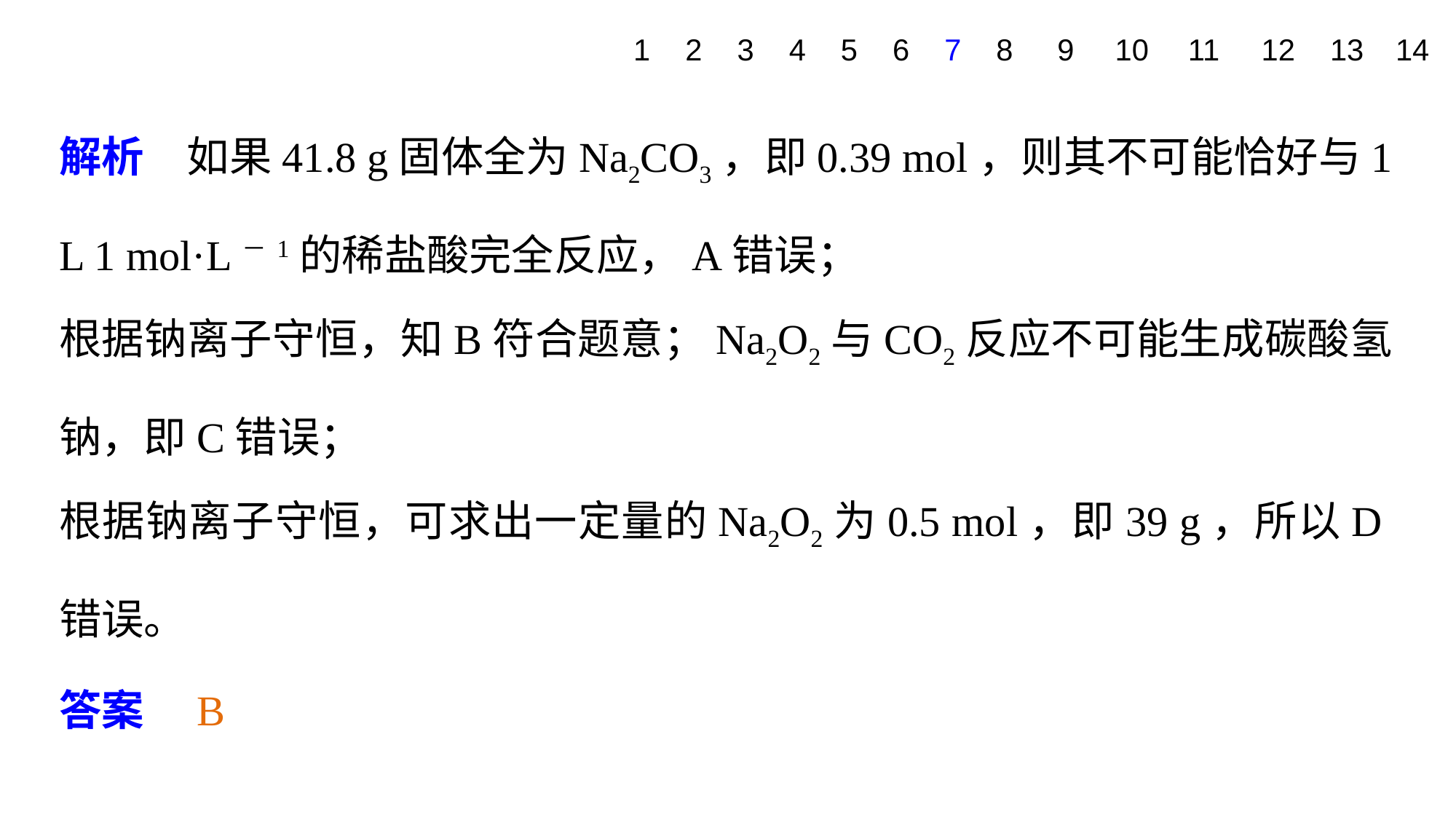

1
2
3
4
5
6
7
8
9
10
11
12
13
14
解析　如果41.8 g固体全为Na2CO3，即0.39 mol，则其不可能恰好与1 L 1 mol·L－1的稀盐酸完全反应，A错误；
根据钠离子守恒，知B符合题意；Na2O2与CO2反应不可能生成碳酸氢钠，即C错误；
根据钠离子守恒，可求出一定量的Na2O2为0.5 mol，即39 g，所以D错误。
答案　B